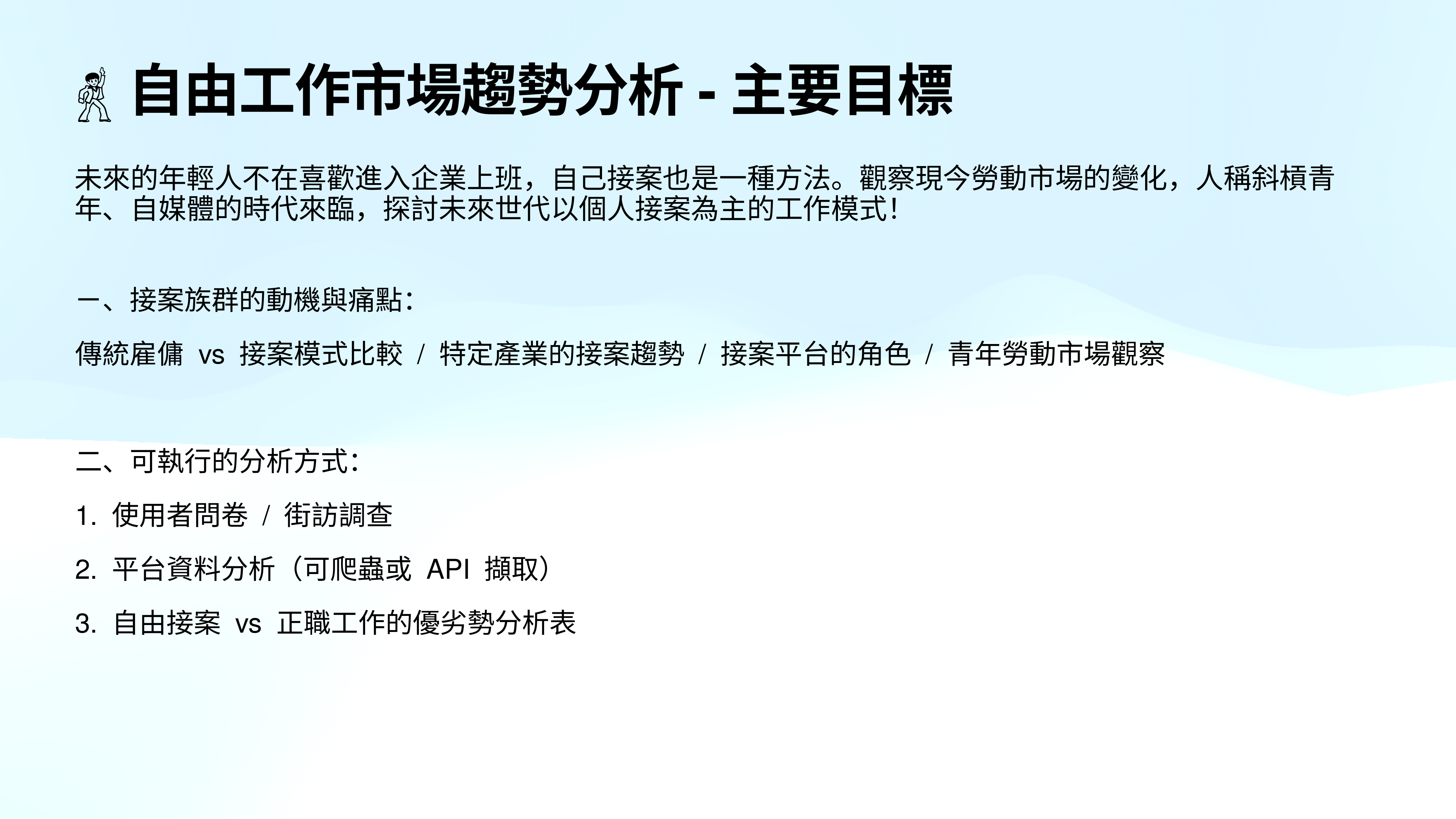

# 🕺自由工作市場趨勢分析-主要目標
未來的年輕人不在喜歡進入企業上班，自己接案也是一種方法。觀察現今勞動市場的變化，人稱斜槓青年、自媒體的時代來臨，探討未來世代以個人接案為主的工作模式！
ㄧ、接案族群的動機與痛點：
傳統雇傭 vs 接案模式比較 / 特定產業的接案趨勢 / 接案平台的角色 / 青年勞動市場觀察

二、可執行的分析方式：
1. 使用者問卷 / 街訪調查
2. 平台資料分析（可爬蟲或 API 擷取）
3. 自由接案 vs 正職工作的優劣勢分析表